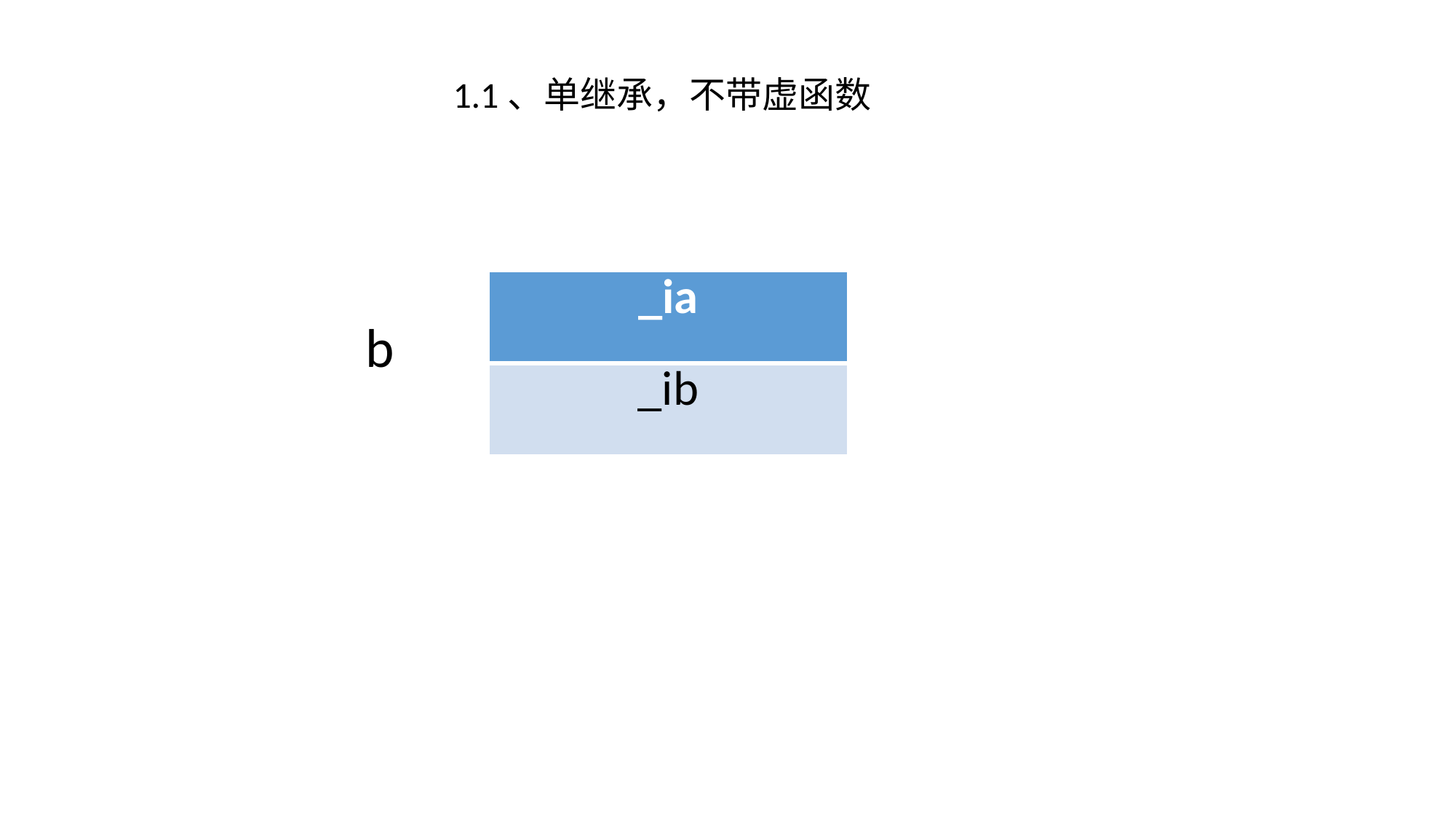

1.1、单继承，不带虚函数
| \_ia |
| --- |
| \_ib |
                      b